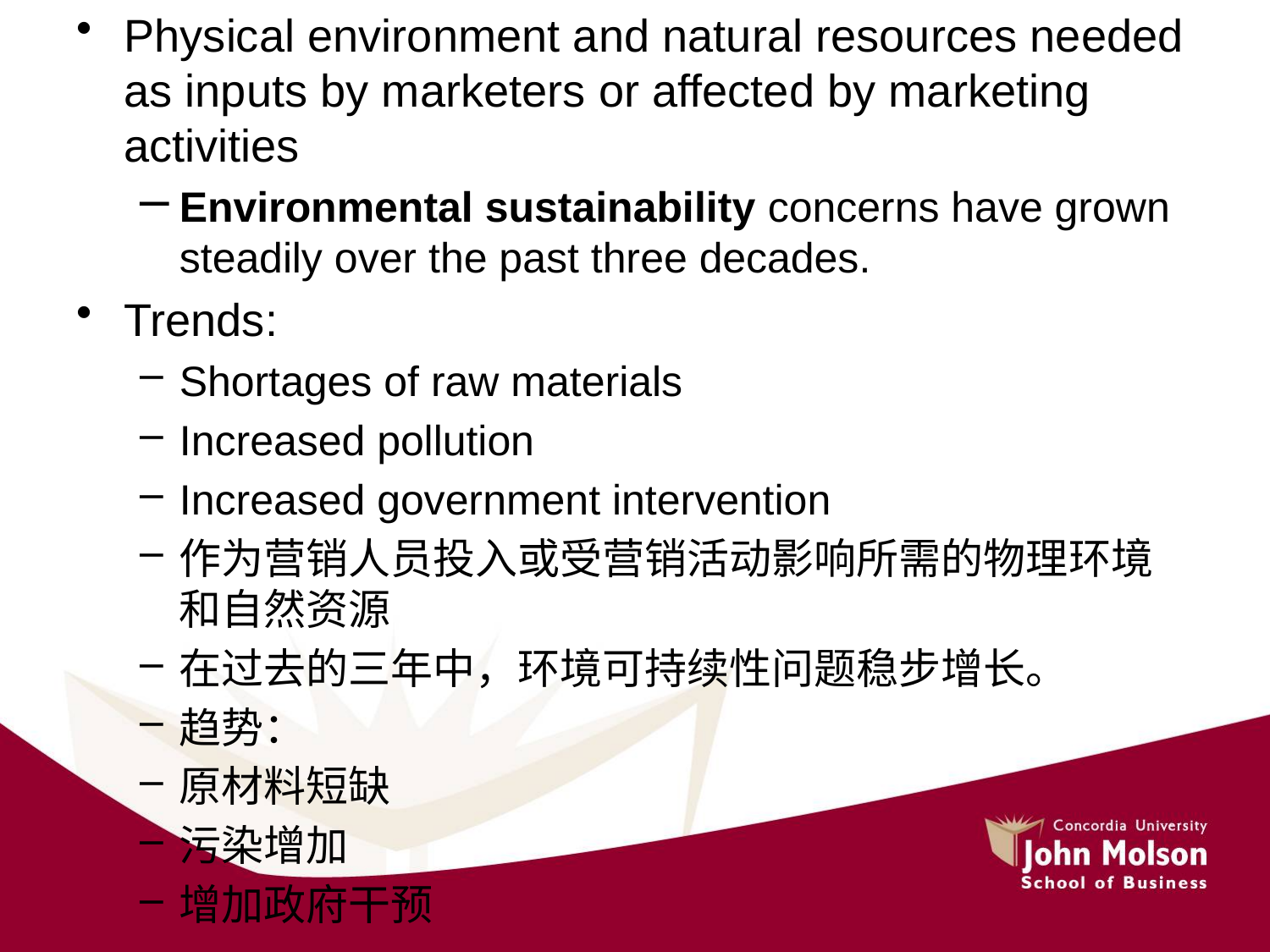

Physical environment and natural resources needed as inputs by marketers or affected by marketing activities
Environmental sustainability concerns have grown steadily over the past three decades.
Trends:
Shortages of raw materials
Increased pollution
Increased government intervention
作为营销人员投入或受营销活动影响所需的物理环境和自然资源
在过去的三年中，环境可持续性问题稳步增长。
趋势：
原材料短缺
污染增加
增加政府干预
# Macroenvironment Natural Environment